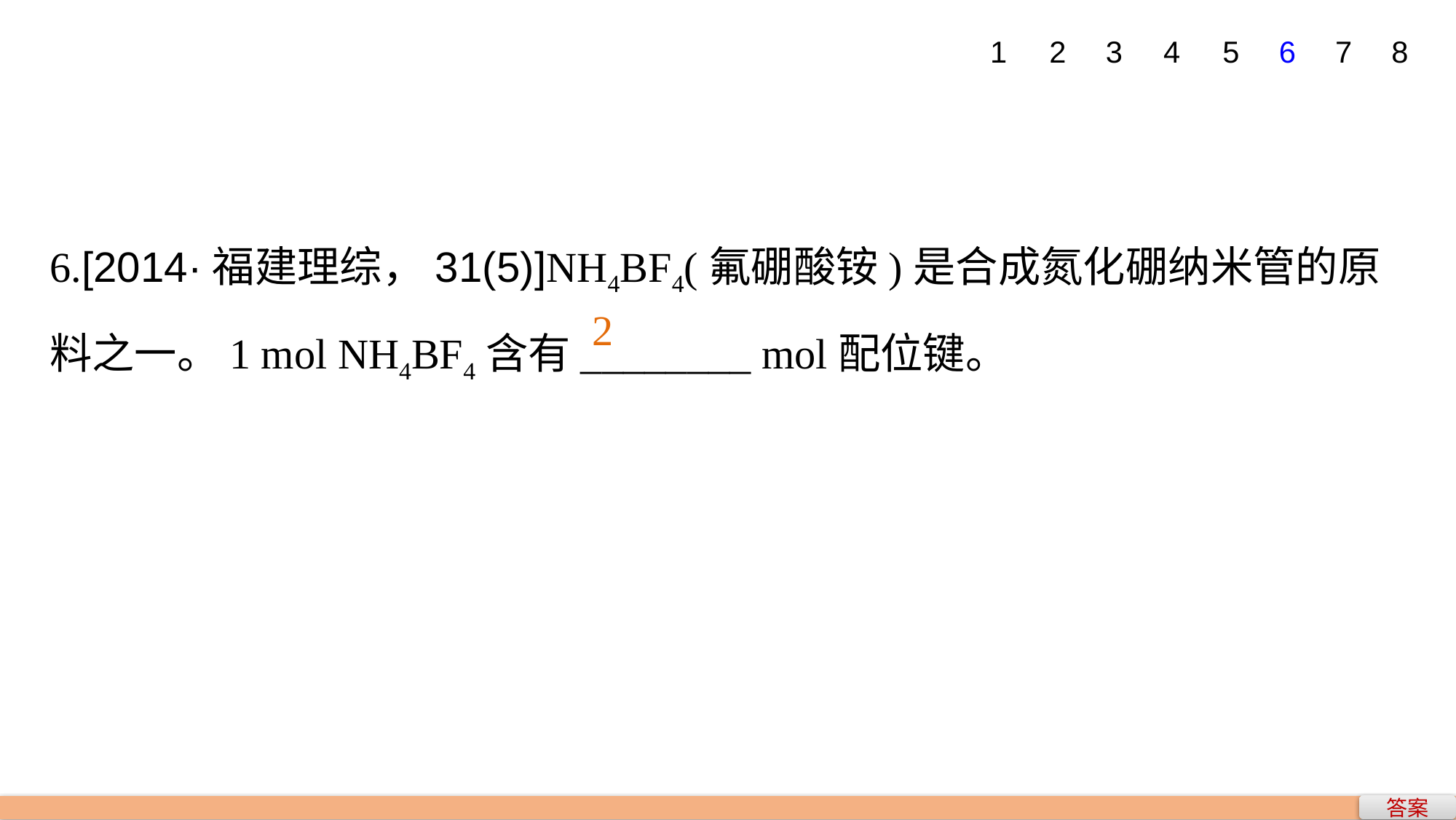

1
2
3
4
5
6
7
8
6.[2014·福建理综，31(5)]NH4BF4(氟硼酸铵)是合成氮化硼纳米管的原料之一。1 mol NH4BF4含有________ mol配位键。
2
答案